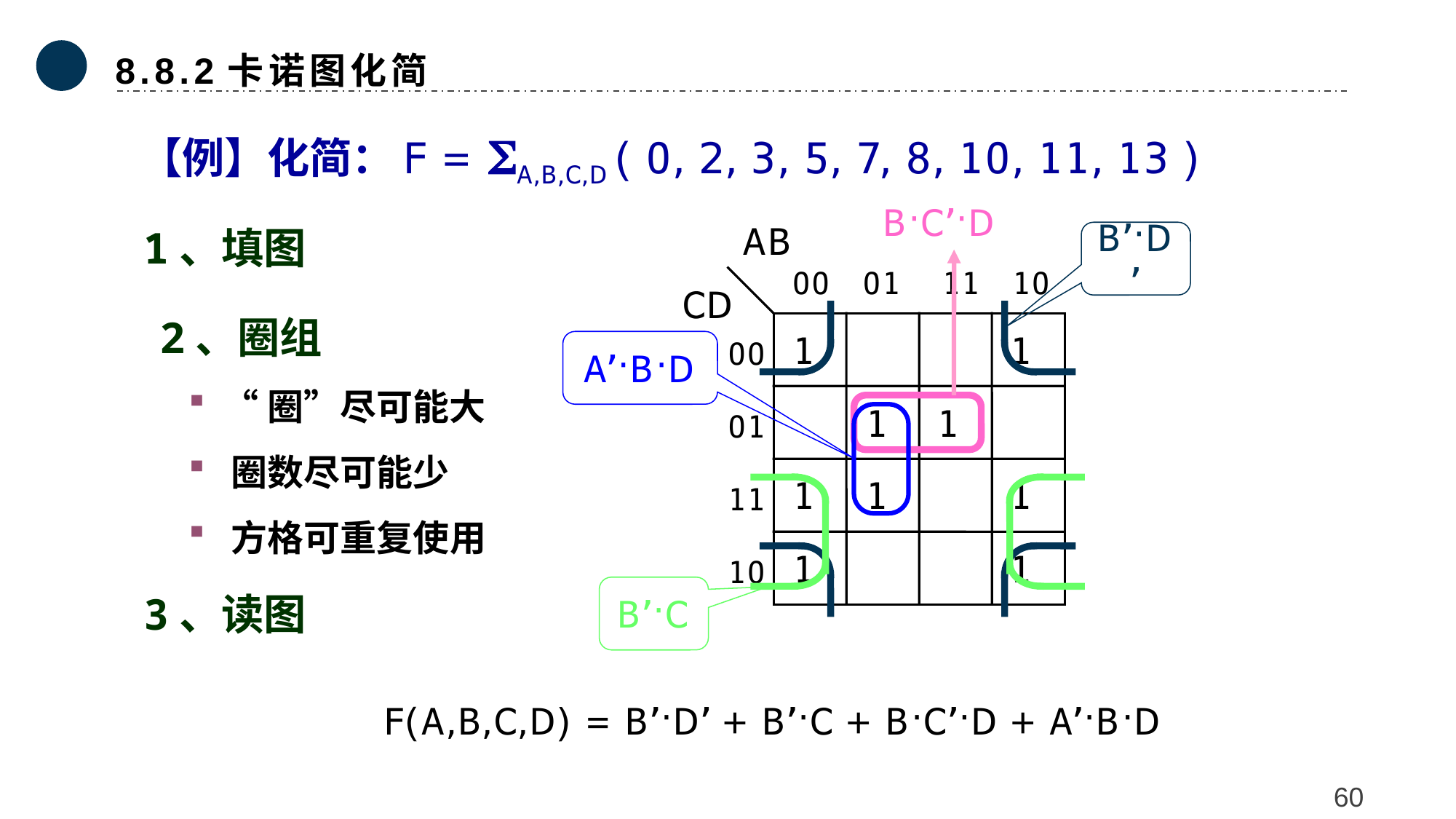

8.8.2卡诺图化简

【例】化简：F = ΣA,B,C,D ( 0, 2, 3, 5, 7, 8, 10, 11, 13 )
B·C’·D

AB
00    01     11    10

CD
00

01

11

10
B’·D’

1
1
1
1
1
1
1
1
1
A’·B·D

B’·C
1、填图
2、圈组
 “圈”尽可能大
 圈数尽可能少
 方格可重复使用
3、读图
F(A,B,C,D) = B’·D’ + B’·C + B·C’·D + A’·B·D